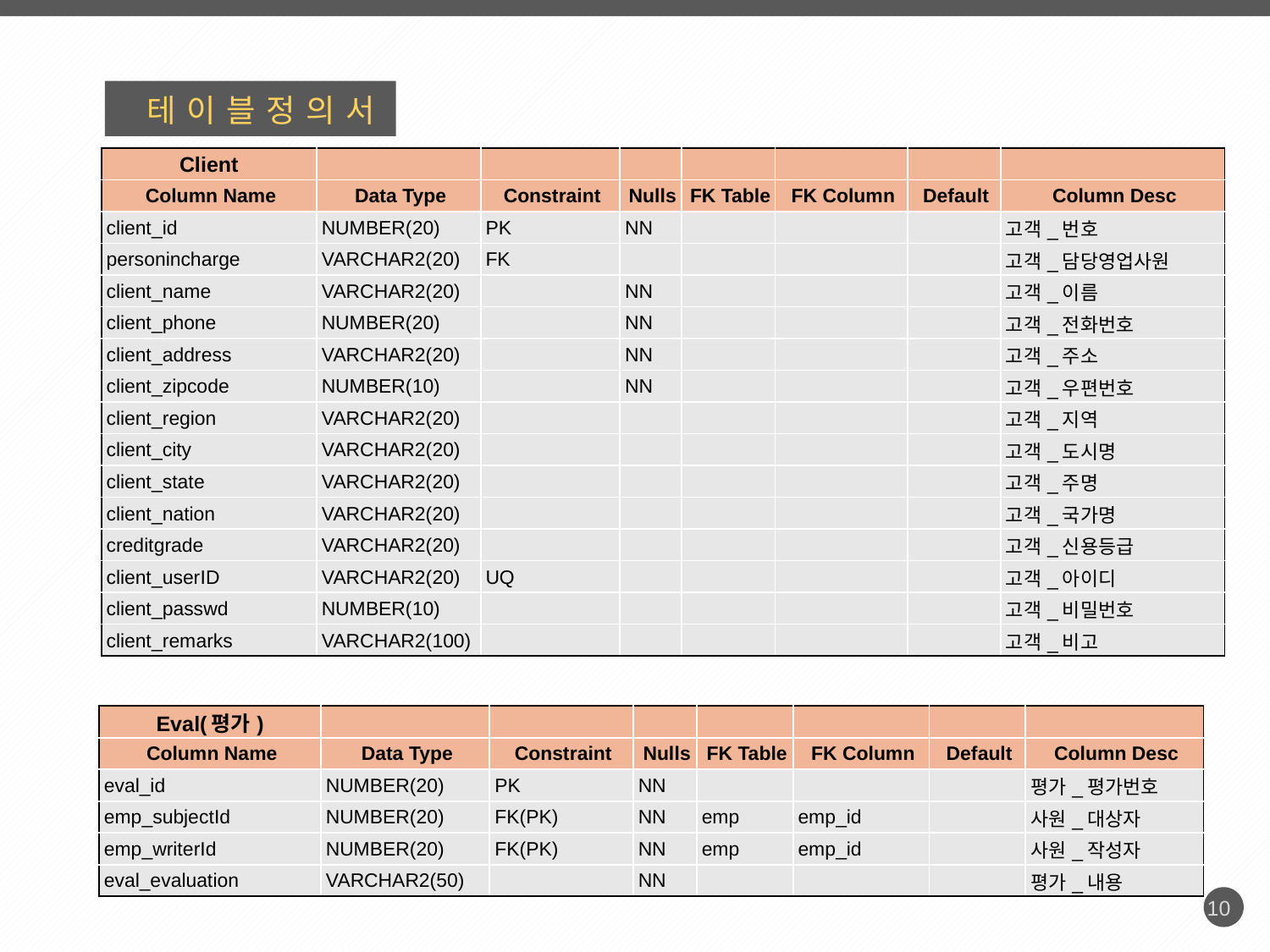

테이블정의서
| Client |  |  |  |  |  |  |  |
| --- | --- | --- | --- | --- | --- | --- | --- |
| Column Name | Data Type | Constraint | Nulls | FK Table | FK Column | Default | Column Desc |
| client\_id | NUMBER(20) | PK | NN |  |  |  | 고객\_번호 |
| personincharge | VARCHAR2(20) | FK |  |  |  |  | 고객\_담당영업사원 |
| client\_name | VARCHAR2(20) |  | NN |  |  |  | 고객\_이름 |
| client\_phone | NUMBER(20) |  | NN |  |  |  | 고객\_전화번호 |
| client\_address | VARCHAR2(20) |  | NN |  |  |  | 고객\_주소 |
| client\_zipcode | NUMBER(10) |  | NN |  |  |  | 고객\_우편번호 |
| client\_region | VARCHAR2(20) |  |  |  |  |  | 고객\_지역 |
| client\_city | VARCHAR2(20) |  |  |  |  |  | 고객\_도시명 |
| client\_state | VARCHAR2(20) |  |  |  |  |  | 고객\_주명 |
| client\_nation | VARCHAR2(20) |  |  |  |  |  | 고객\_국가명 |
| creditgrade | VARCHAR2(20) |  |  |  |  |  | 고객\_신용등급 |
| client\_userID | VARCHAR2(20) | UQ |  |  |  |  | 고객\_아이디 |
| client\_passwd | NUMBER(10) |  |  |  |  |  | 고객\_비밀번호 |
| client\_remarks | VARCHAR2(100) |  |  |  |  |  | 고객\_비고 |
제안내용 세부 설명 기입
제안내용 세부 설명 기입
제안내용 세부 설명 기입
제안내용 세부 설명 기입
| Eval(평가) |  |  |  |  |  |  |  |
| --- | --- | --- | --- | --- | --- | --- | --- |
| Column Name | Data Type | Constraint | Nulls | FK Table | FK Column | Default | Column Desc |
| eval\_id | NUMBER(20) | PK | NN |  |  |  | 평가\_평가번호 |
| emp\_subjectId | NUMBER(20) | FK(PK) | NN | emp | emp\_id |  | 사원\_대상자 |
| emp\_writerId | NUMBER(20) | FK(PK) | NN | emp | emp\_id |  | 사원\_작성자 |
| eval\_evaluation | VARCHAR2(50) |  | NN |  |  |  | 평가\_내용 |
10